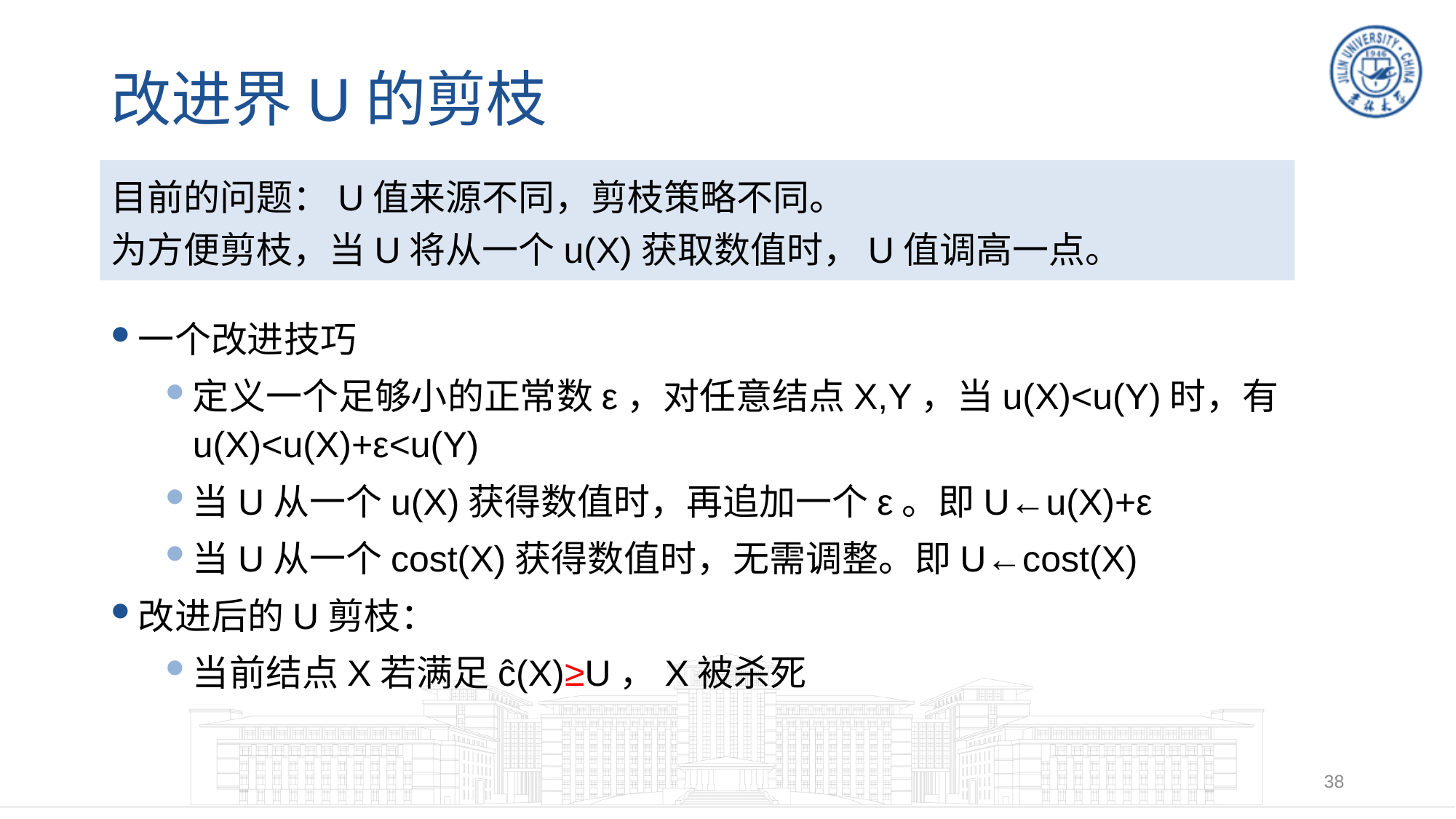

# 改进界U的剪枝
目前的问题：U值来源不同，剪枝策略不同。
为方便剪枝，当U将从一个u(X)获取数值时，U值调高一点。
一个改进技巧
定义一个足够小的正常数ε，对任意结点X,Y，当u(X)<u(Y)时，有u(X)<u(X)+ε<u(Y)
当U从一个u(X)获得数值时，再追加一个ε。即U←u(X)+ε
当U从一个cost(X)获得数值时，无需调整。即U←cost(X)
改进后的U剪枝：
当前结点X若满足ĉ(X)≥U，X被杀死
38